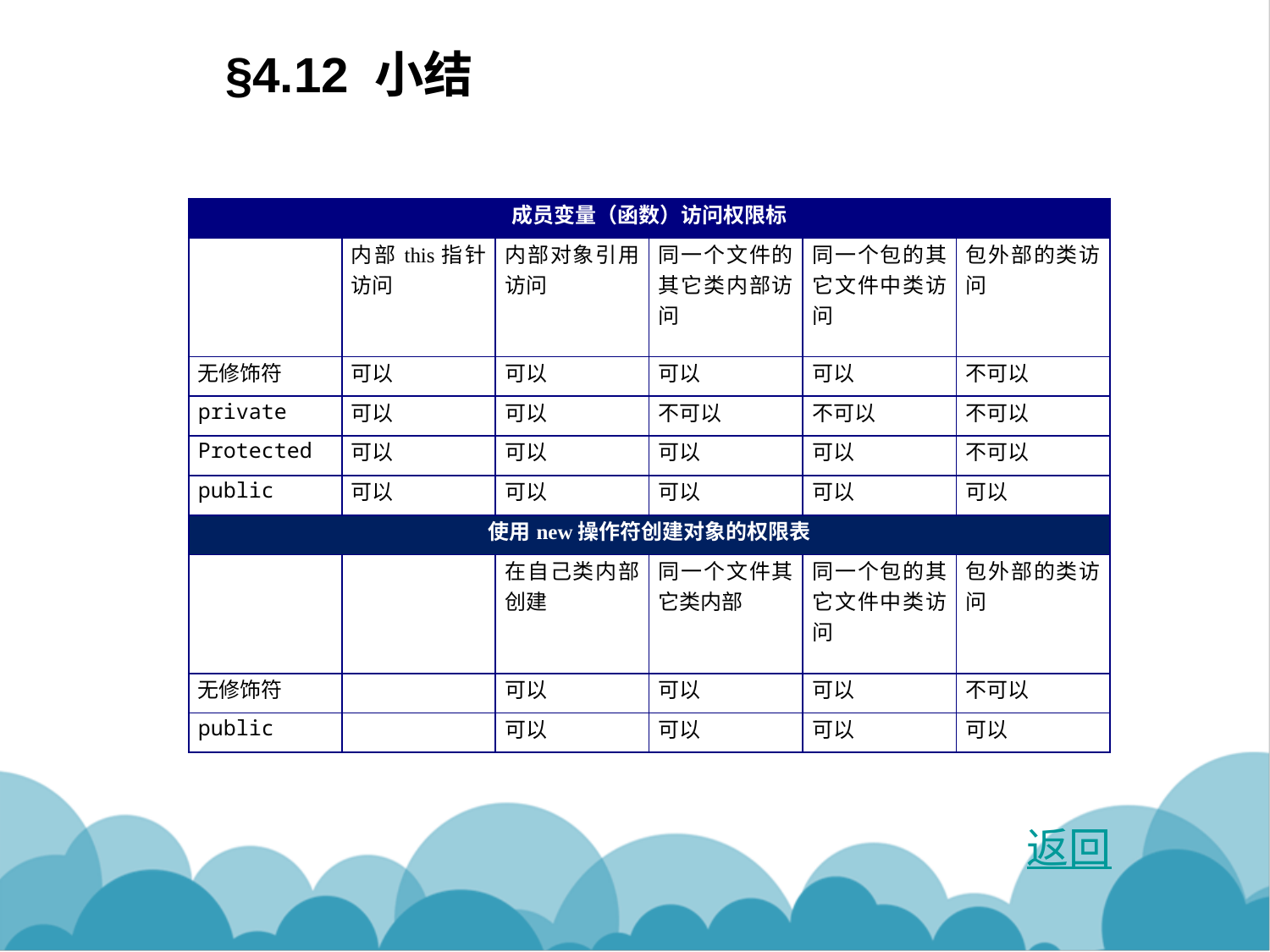

§4.12 小结
| 成员变量（函数）访问权限标 |  |  |  |  |  |
| --- | --- | --- | --- | --- | --- |
|  | 内部this指针访问 | 内部对象引用访问 | 同一个文件的其它类内部访问 | 同一个包的其它文件中类访问 | 包外部的类访问 |
| 无修饰符 | 可以 | 可以 | 可以 | 可以 | 不可以 |
| private | 可以 | 可以 | 不可以 | 不可以 | 不可以 |
| Protected | 可以 | 可以 | 可以 | 可以 | 不可以 |
| public | 可以 | 可以 | 可以 | 可以 | 可以 |
| 使用new操作符创建对象的权限表 |  |  |  |  |  |
|  |  | 在自己类内部创建 | 同一个文件其它类内部 | 同一个包的其它文件中类访问 | 包外部的类访问 |
| 无修饰符 |  | 可以 | 可以 | 可以 | 不可以 |
| public |  | 可以 | 可以 | 可以 | 可以 |
返回